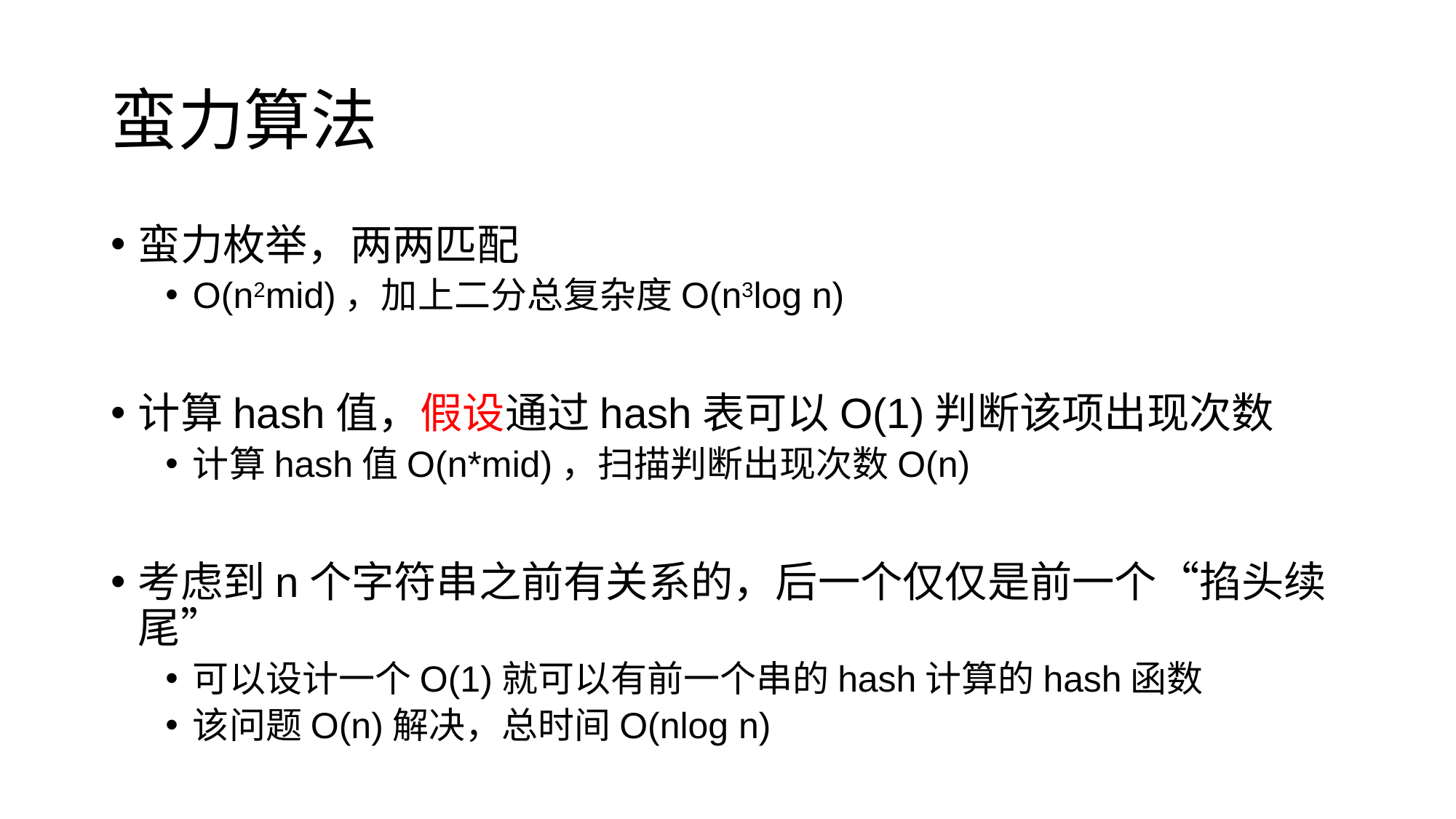

# 蛮力算法
蛮力枚举，两两匹配
O(n2mid)，加上二分总复杂度O(n3log n)

计算hash值，假设通过hash表可以O(1)判断该项出现次数
计算hash值O(n*mid)，扫描判断出现次数O(n)

考虑到n个字符串之前有关系的，后一个仅仅是前一个“掐头续尾”
可以设计一个O(1)就可以有前一个串的hash计算的hash函数
该问题O(n)解决，总时间O(nlog n)